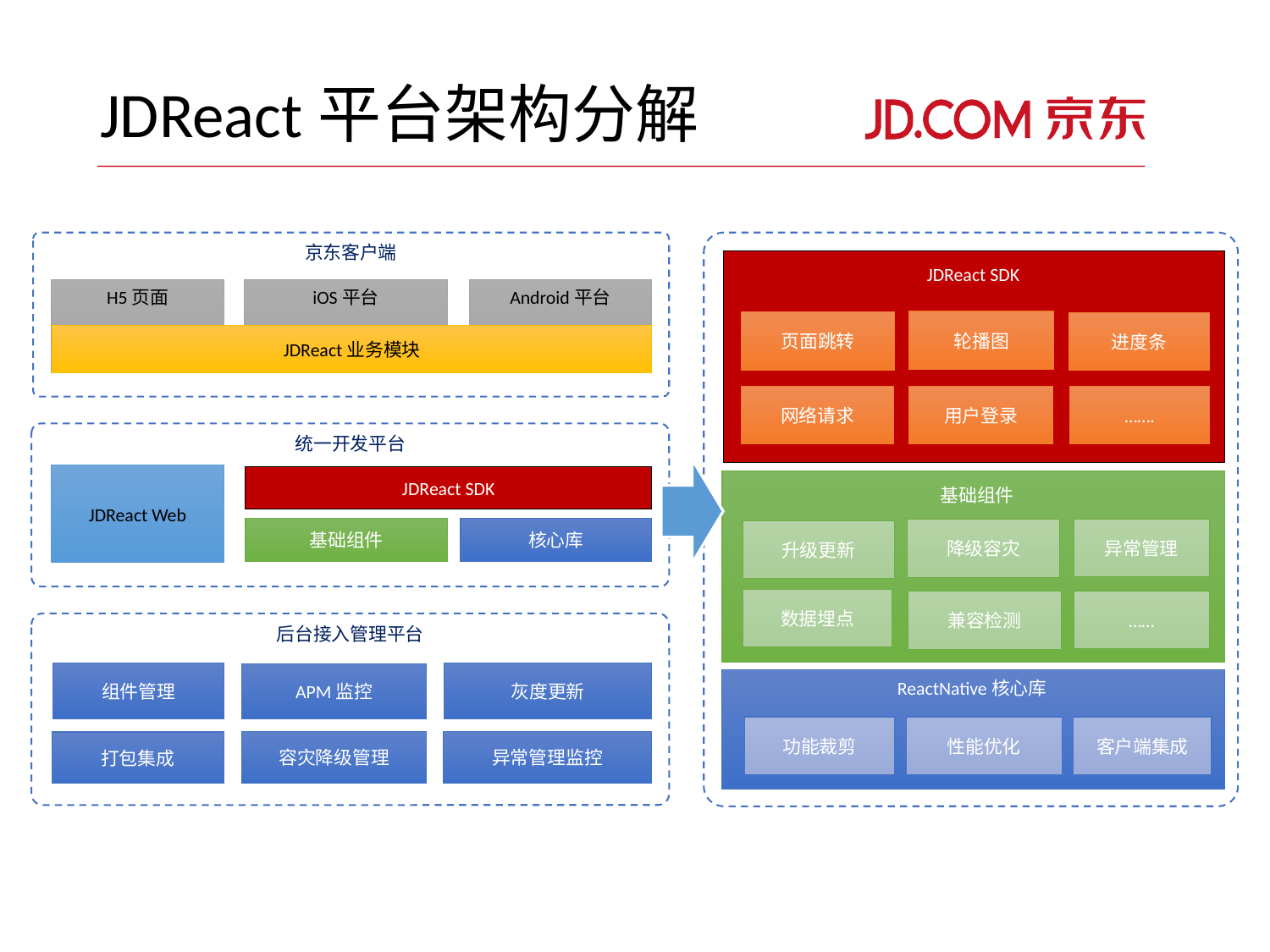

# JDReact平台架构分解
京东客户端

JDReact SDK
H5页面
iOS平台
Android平台
轮播图
页面跳转
进度条
JDReact业务模块
网络请求
用户登录
…….
统一开发平台

JDReact Web
JDReact SDK

基础组件
核心库
基础组件
降级容灾
异常管理
升级更新
数据埋点
……
兼容检测
后台接入管理平台
灰度更新
组件管理
APM监控

ReactNative核心库
功能裁剪
性能优化
客户端集成
容灾降级管理
异常管理监控
打包集成